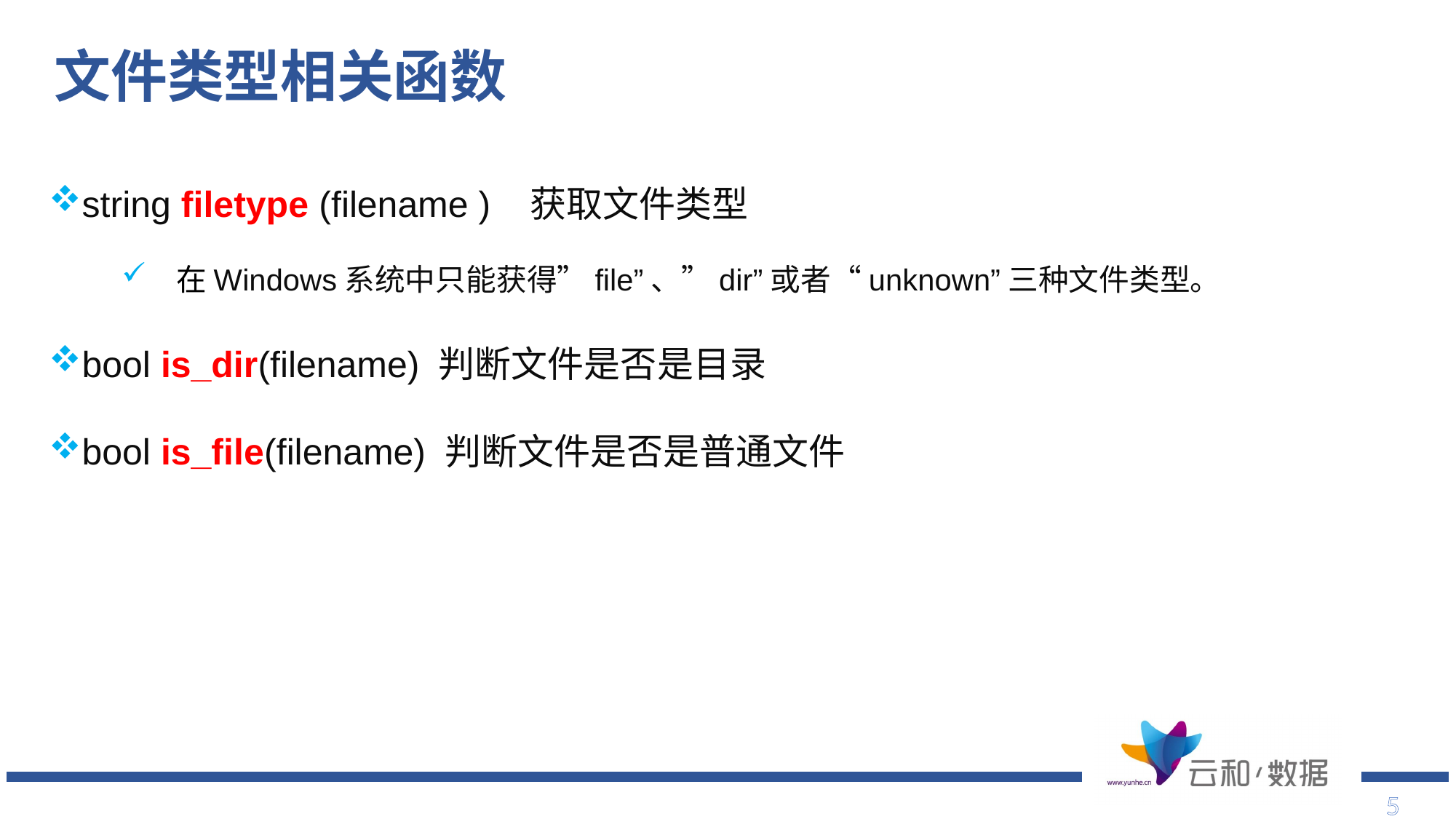

文件类型相关函数
string filetype (filename )   获取文件类型
在Windows系统中只能获得”file”、”dir”或者“unknown”三种文件类型。
bool is_dir(filename) 判断文件是否是目录
bool is_file(filename) 判断文件是否是普通文件